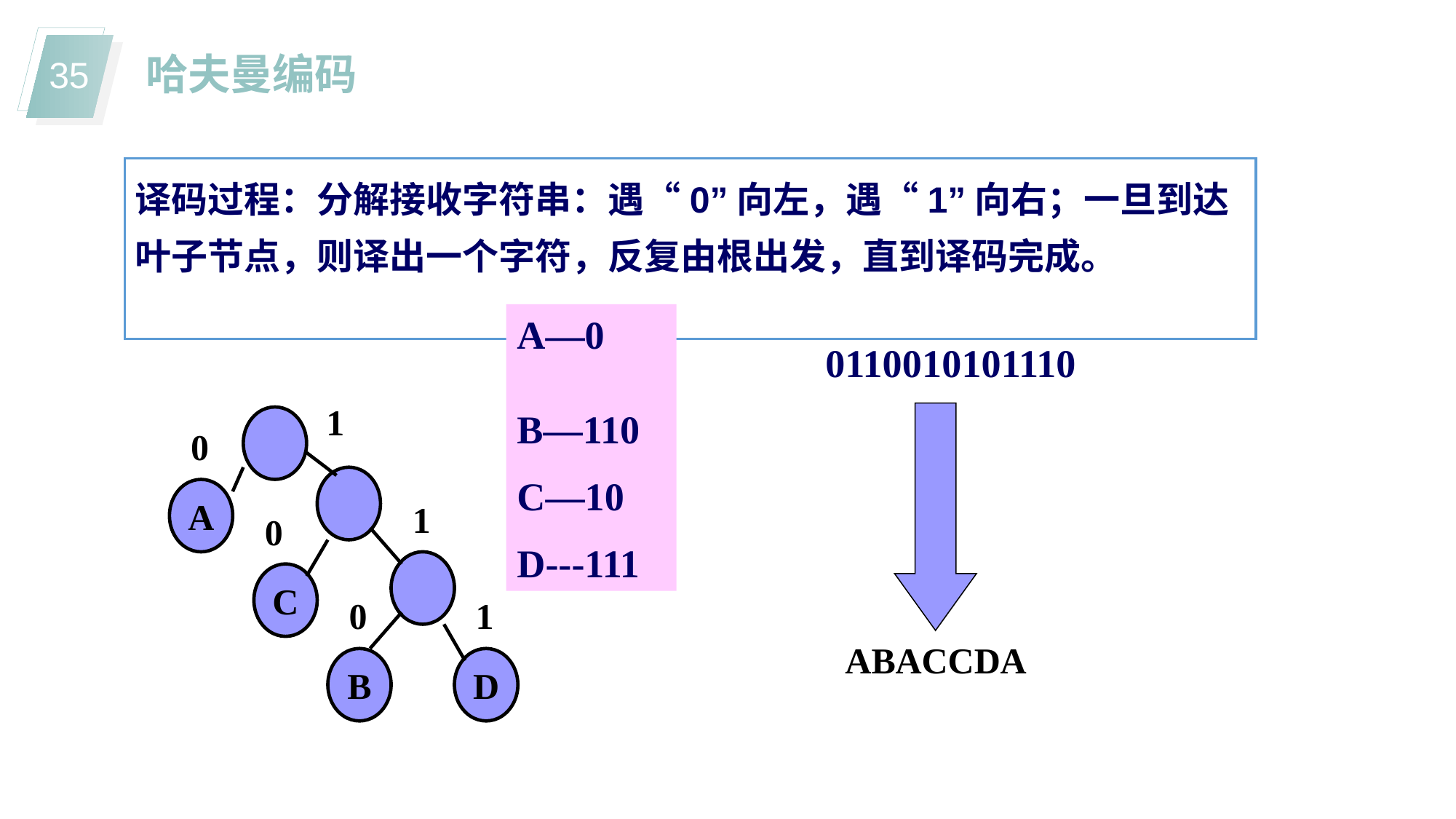

哈夫曼编码
译码过程：分解接收字符串：遇“0”向左，遇“1”向右；一旦到达叶子节点，则译出一个字符，反复由根出发，直到译码完成。

A—0                     B—110
C—10
D---111
0110010101110
1

0

A
1
0

C
0
1

ABACCDA
B
D